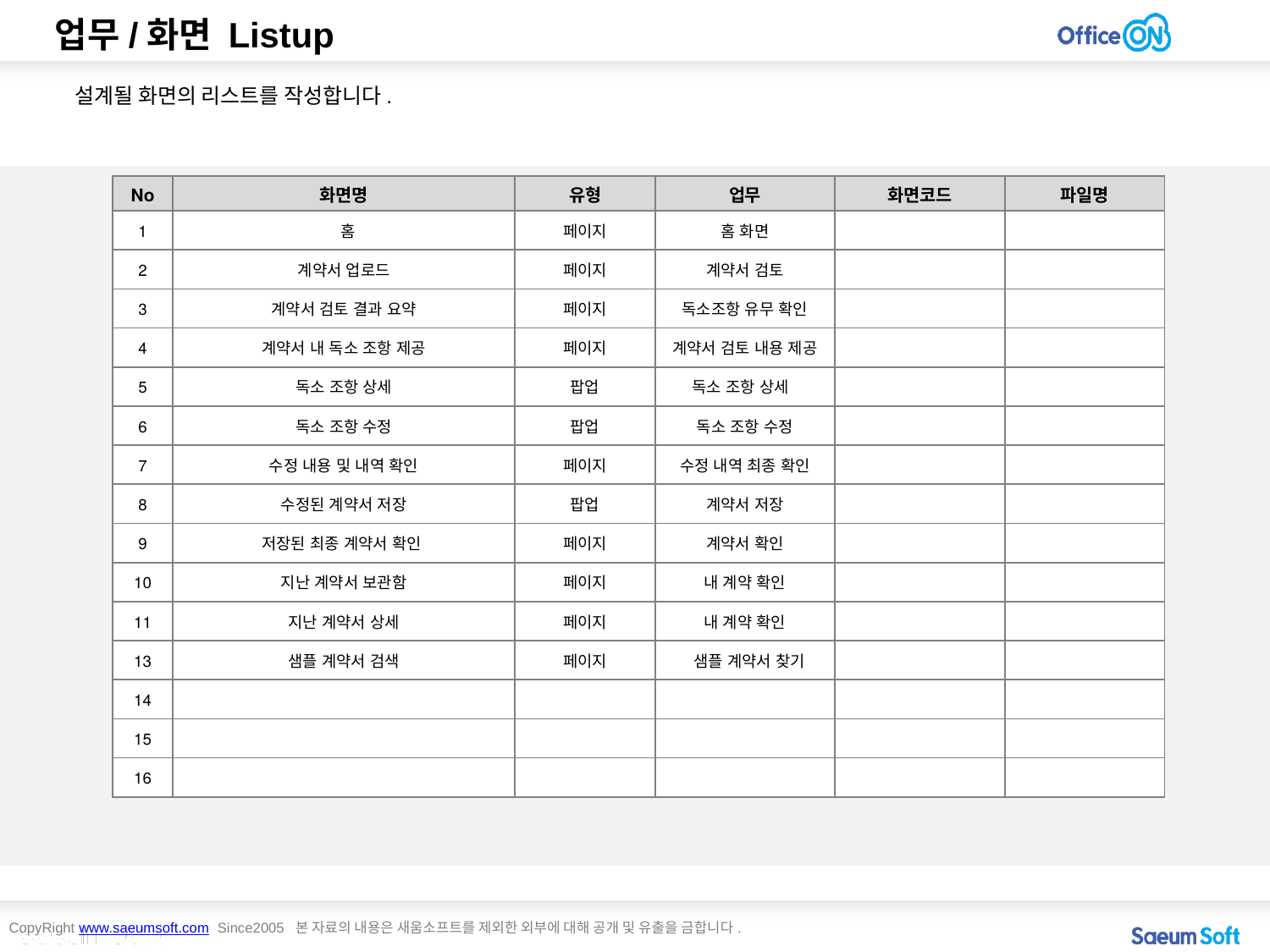

업무/화면 Listup
3
설계될 화면의 리스트를 작성합니다.
| No | 화면명 | 유형 | 업무 | 화면코드 | 파일명 |
| --- | --- | --- | --- | --- | --- |
| 1 | 홈 | 페이지 | 홈 화면 |  |  |
| 2 | 계약서 업로드 | 페이지 | 계약서 검토 |  |  |
| 3 | 계약서 검토 결과 요약 | 페이지 | 독소조항 유무 확인 |  |  |
| 4 | 계약서 내 독소 조항 제공 | 페이지 | 계약서 검토 내용 제공 |  |  |
| 5 | 독소 조항 상세 | 팝업 | 독소 조항 상세 |  |  |
| 6 | 독소 조항 수정 | 팝업 | 독소 조항 수정 |  |  |
| 7 | 수정 내용 및 내역 확인 | 페이지 | 수정 내역 최종 확인 |  |  |
| 8 | 수정된 계약서 저장 | 팝업 | 계약서 저장 |  |  |
| 9 | 저장된 최종 계약서 확인 | 페이지 | 계약서 확인 |  |  |
| 10 | 지난 계약서 보관함 | 페이지 | 내 계약 확인 |  |  |
| 11 | 지난 계약서 상세 | 페이지 | 내 계약 확인 |  |  |
| 13 | 샘플 계약서 검색 | 페이지 | 샘플 계약서 찾기 |  |  |
| 14 |  |  |  |  |  |
| 15 |  |  |  |  |  |
| 16 |  |  |  |  |  |